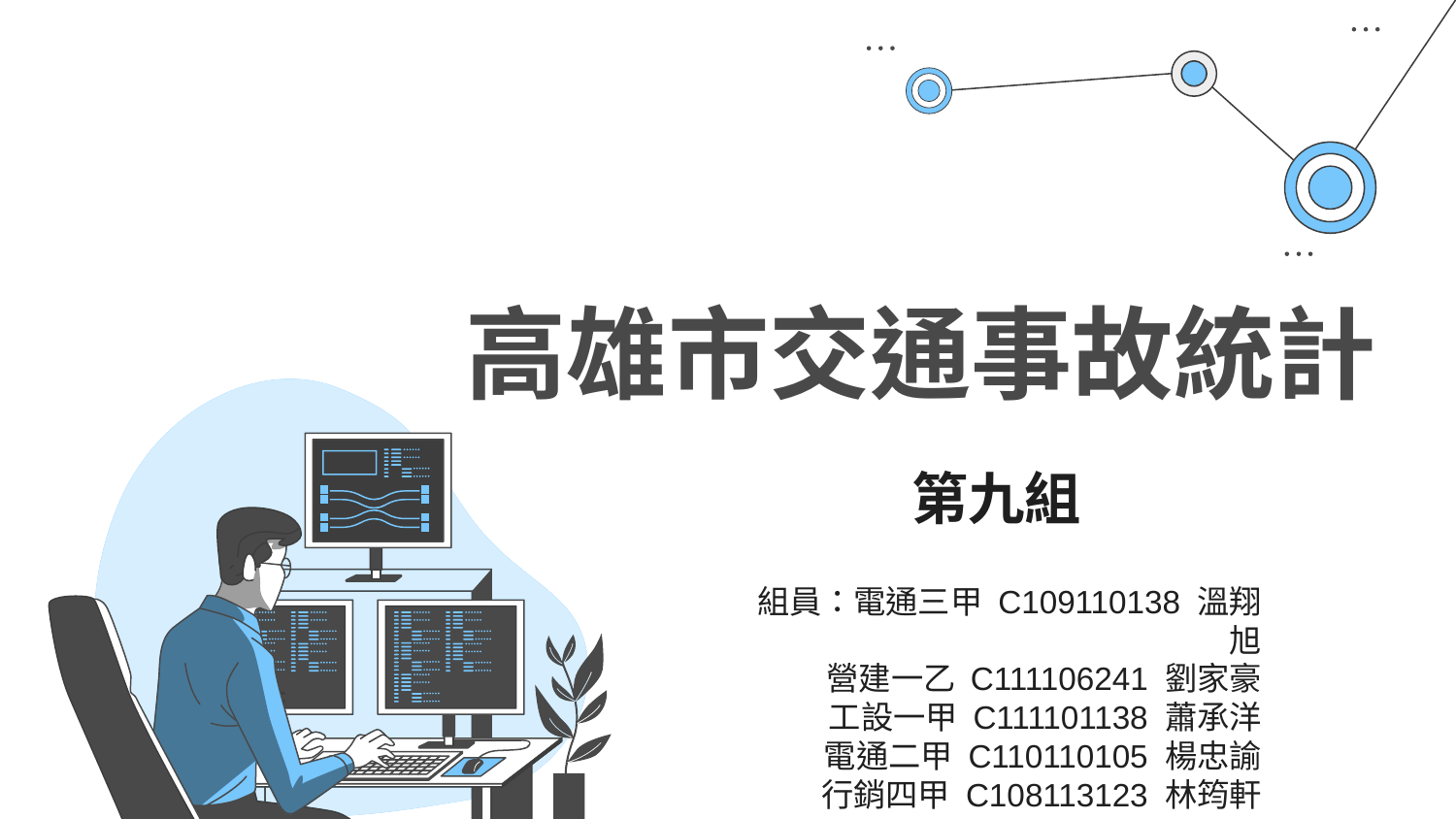

# 高雄市交通事故統計

第九組

組員：電通三甲 C109110138 溫翔旭
營建一乙 C111106241 劉家豪
工設一甲 C111101138 蕭承洋
電通二甲 C110110105 楊忠諭
行銷四甲 C108113123 林筠軒